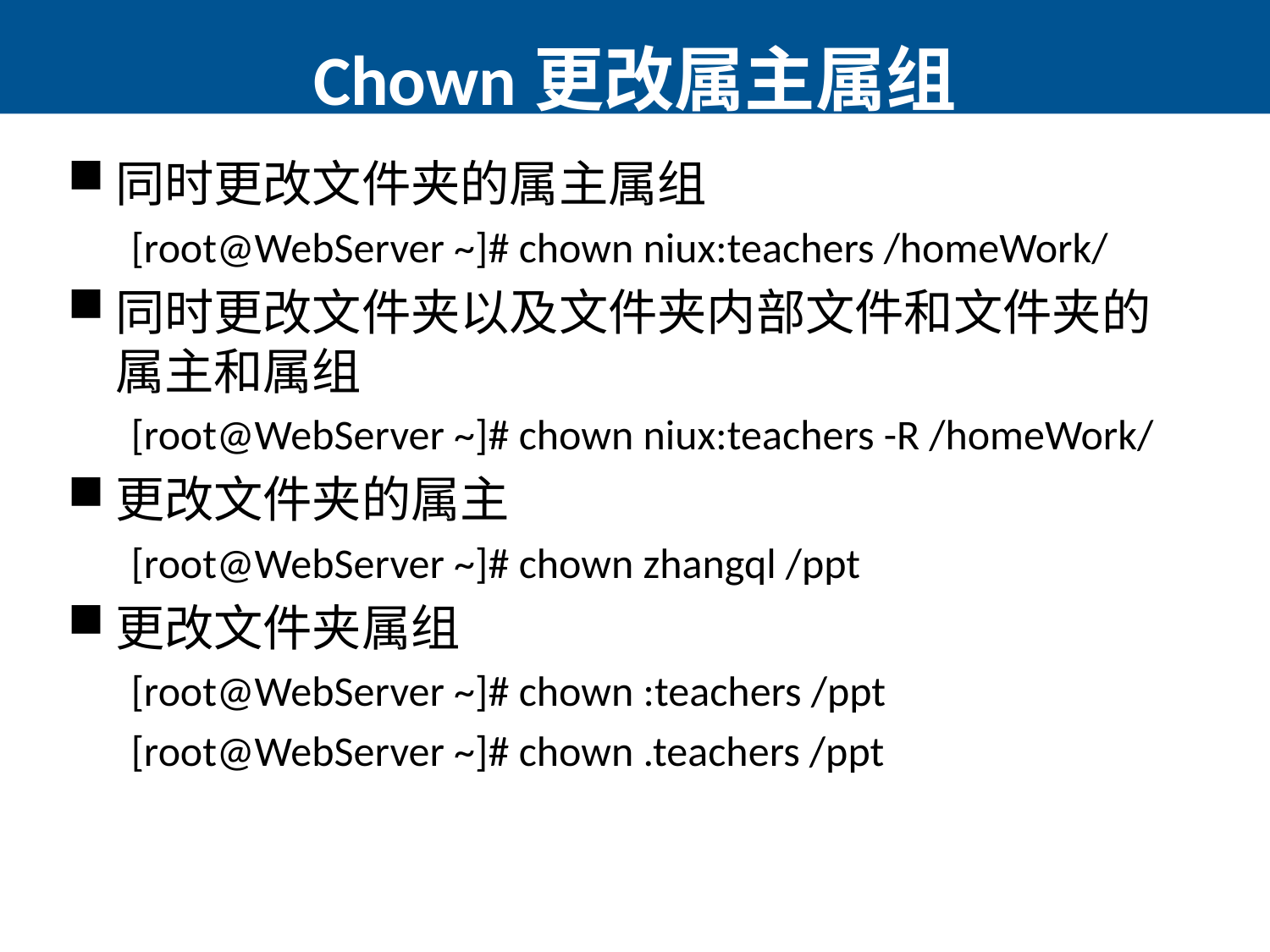

# Chown更改属主属组
同时更改文件夹的属主属组
[root@WebServer ~]# chown niux:teachers /homeWork/
同时更改文件夹以及文件夹内部文件和文件夹的属主和属组
[root@WebServer ~]# chown niux:teachers -R /homeWork/
更改文件夹的属主
[root@WebServer ~]# chown zhangql /ppt
更改文件夹属组
[root@WebServer ~]# chown :teachers /ppt
[root@WebServer ~]# chown .teachers /ppt